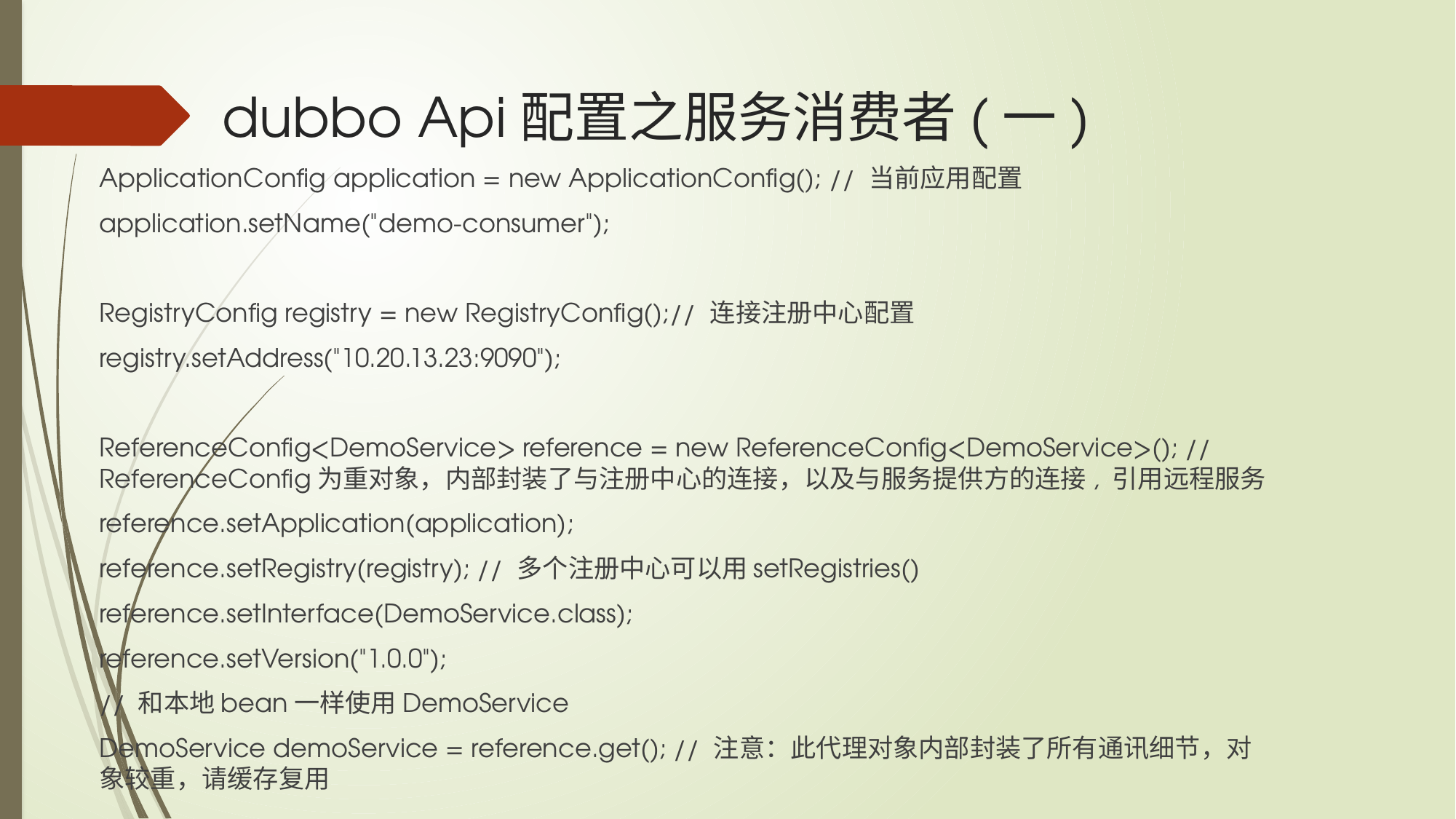

# dubbo Api配置之服务消费者(一)
ApplicationConfig application = new ApplicationConfig(); // 当前应用配置
application.setName("demo-consumer");

RegistryConfig registry = new RegistryConfig();// 连接注册中心配置
registry.setAddress("10.20.13.23:9090");

ReferenceConfig<DemoService> reference = new ReferenceConfig<DemoService>(); // ReferenceConfig为重对象，内部封装了与注册中心的连接，以及与服务提供方的连接, 引用远程服务
reference.setApplication(application);
reference.setRegistry(registry); // 多个注册中心可以用setRegistries()
reference.setInterface(DemoService.class);
reference.setVersion("1.0.0");
// 和本地bean一样使用DemoService
DemoService demoService = reference.get(); // 注意：此代理对象内部封装了所有通讯细节，对象较重，请缓存复用